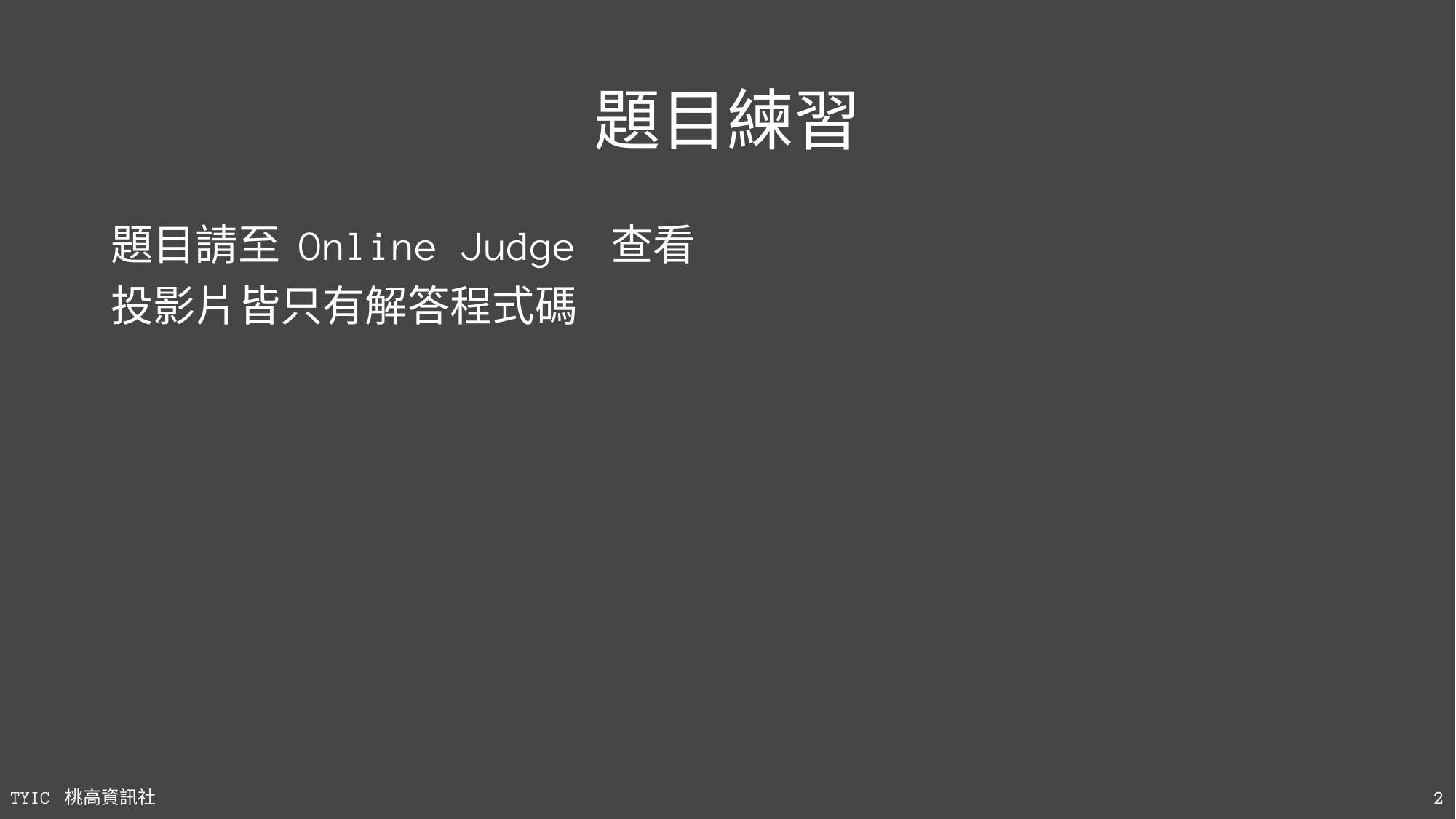

# 題目練習
題目請至 Online Judge 查看
投影片皆只有解答程式碼